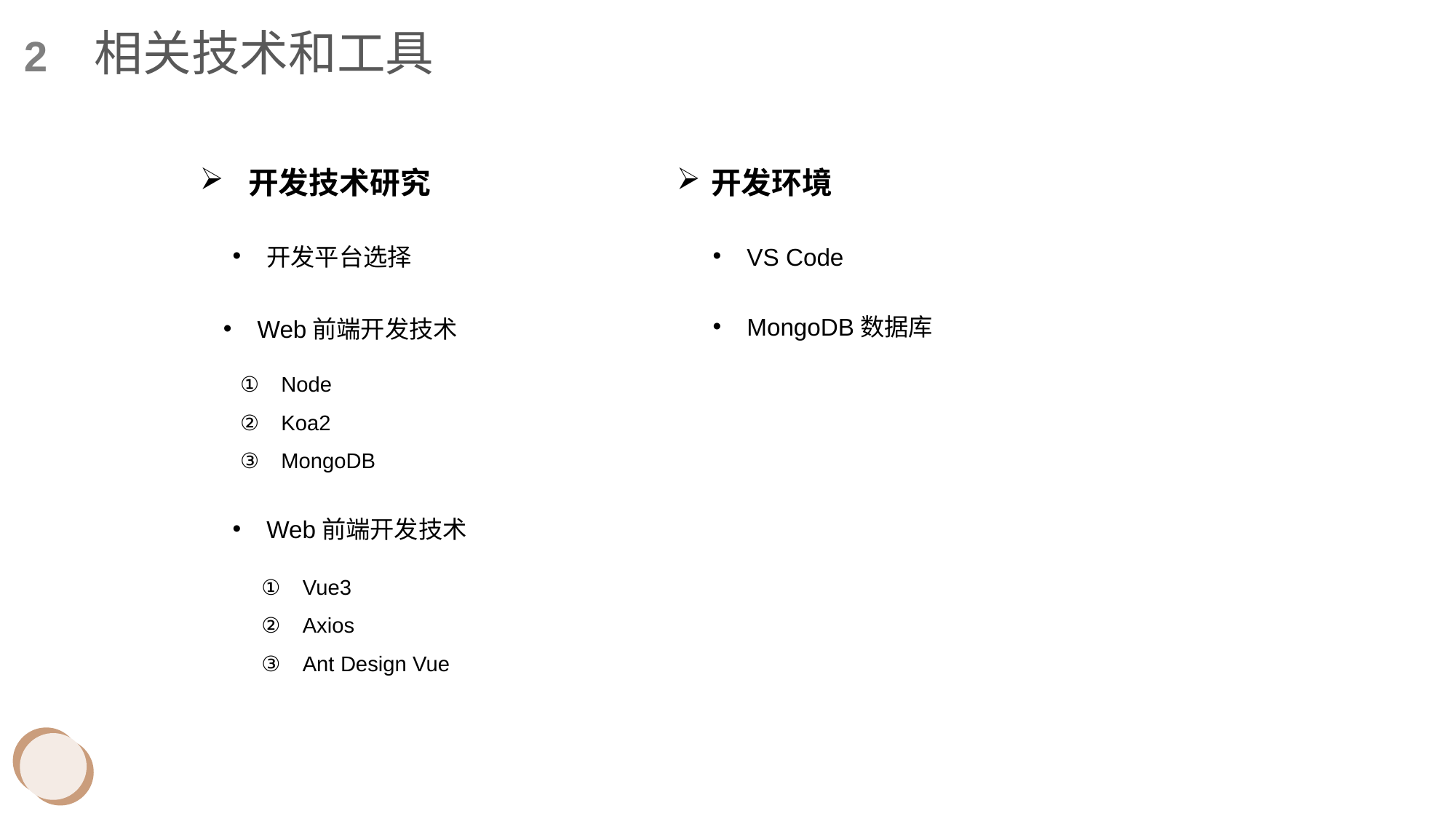

相关技术和工具
2
 开发技术研究
开发环境
开发平台选择
VS Code
MongoDB数据库
Web前端开发技术
Node
Koa2
MongoDB

Web前端开发技术
Vue3
Axios
Ant Design Vue